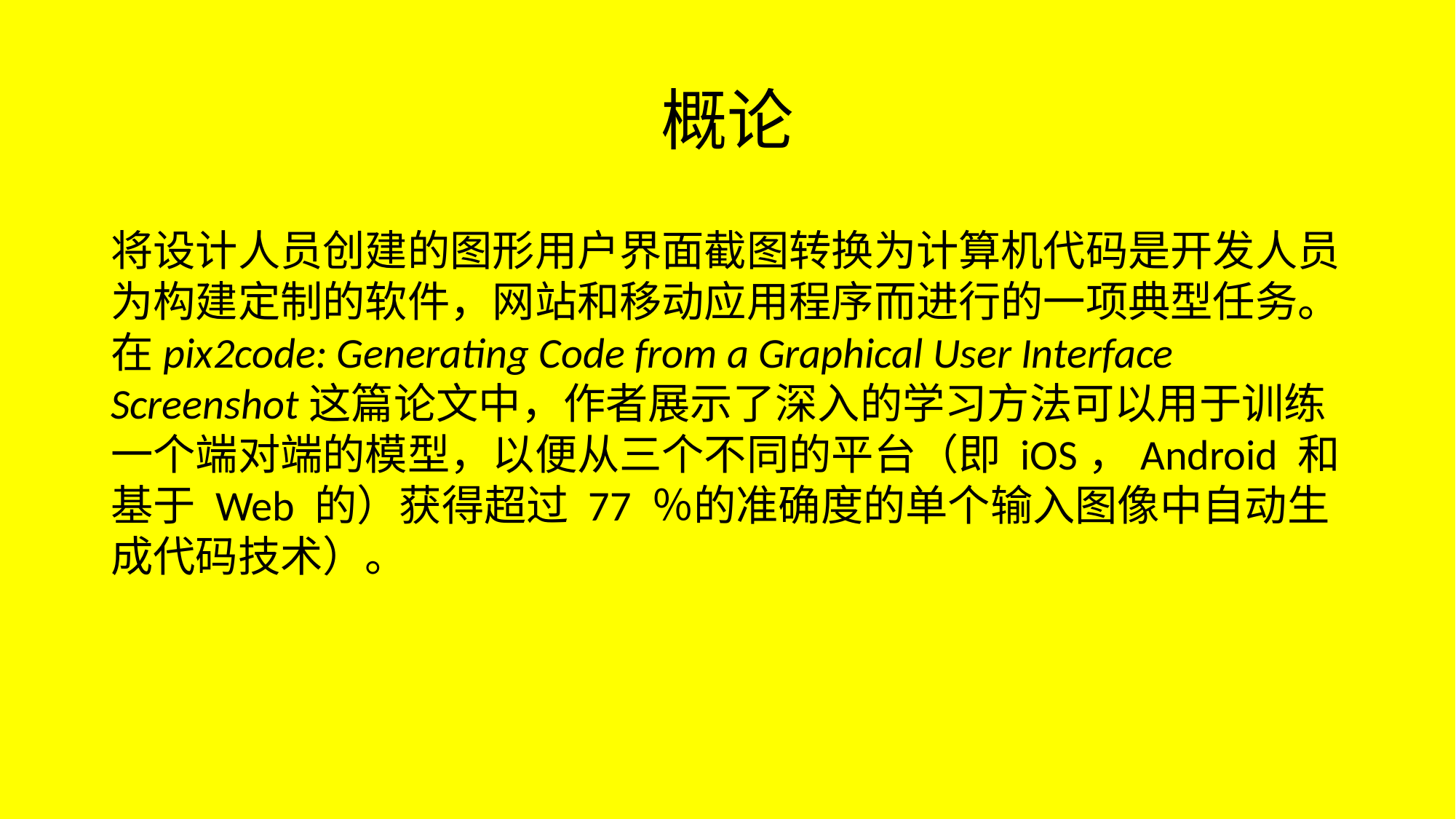

# 概论
将设计人员创建的图形用户界面截图转换为计算机代码是开发人员为构建定制的软件，网站和移动应用程序而进行的一项典型任务。 在pix2code: Generating Code from a Graphical User Interface Screenshot这篇论文中，作者展示了深入的学习方法可以用于训练一个端对端的模型，以便从三个不同的平台（即 iOS，Android 和基于 Web 的）获得超过 77 ％的准确度的单个输入图像中自动生成代码技术）。